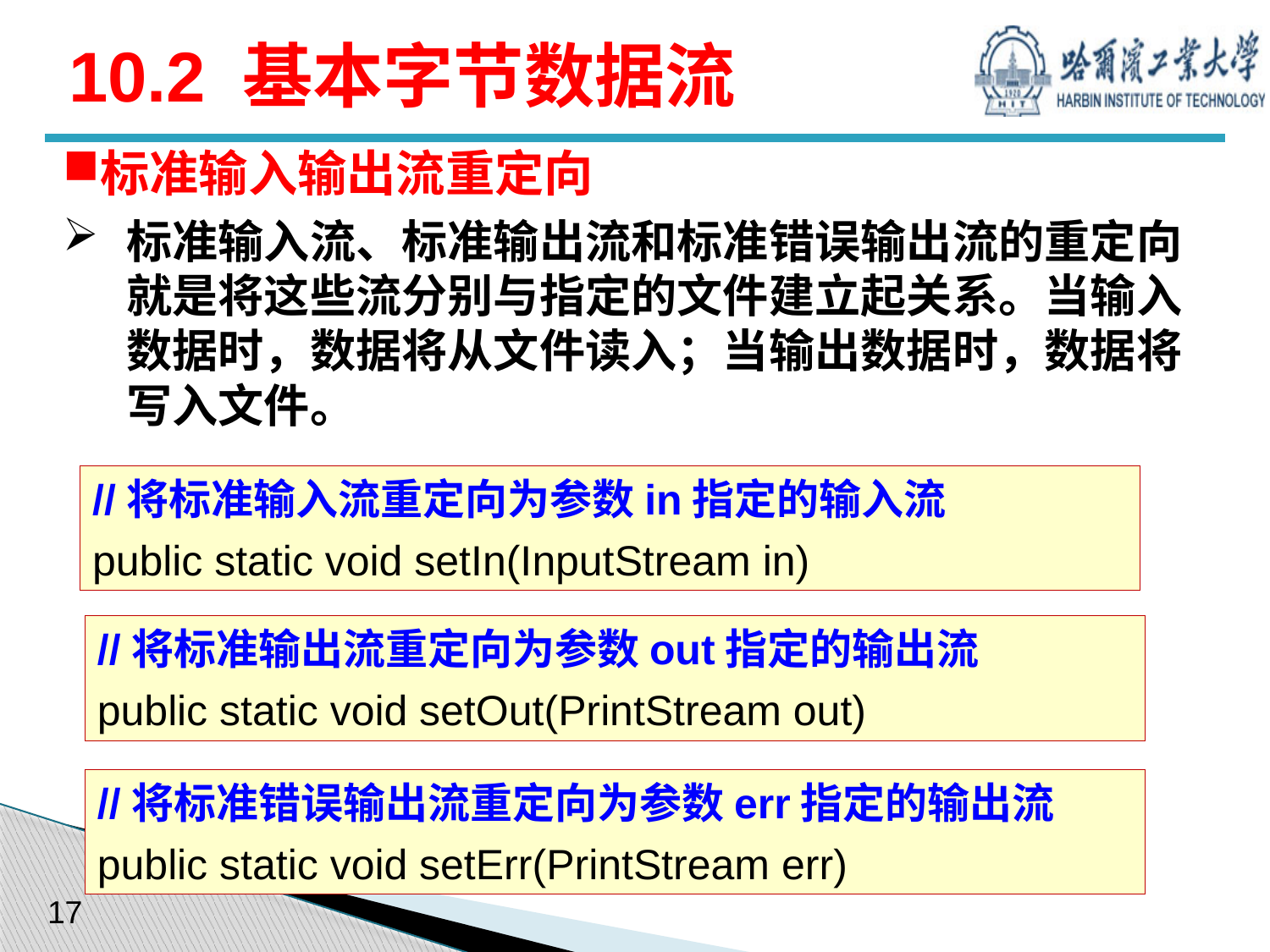

# 10.2 基本字节数据流
标准输入输出流重定向
标准输入流、标准输出流和标准错误输出流的重定向就是将这些流分别与指定的文件建立起关系。当输入数据时，数据将从文件读入；当输出数据时，数据将写入文件。
//将标准输入流重定向为参数in指定的输入流
public static void setIn(InputStream in)
//将标准输出流重定向为参数out指定的输出流
public static void setOut(PrintStream out)
//将标准错误输出流重定向为参数err指定的输出流
public static void setErr(PrintStream err)